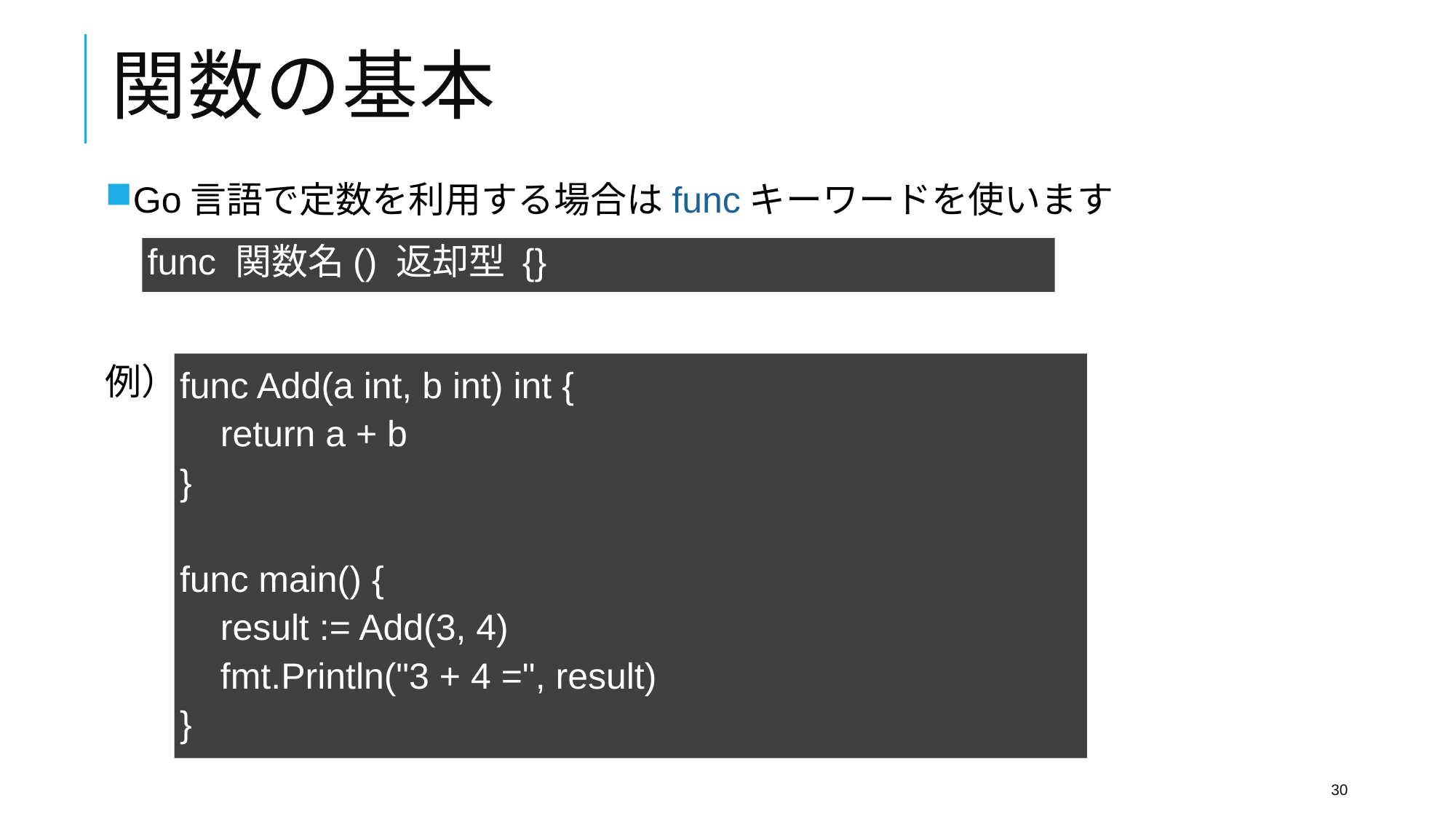

# 関数の基本
Go言語で定数を利用する場合はfuncキーワードを使います

例）

func 関数名() 返却型 {}
func Add(a int, b int) int {
    return a + b
}

func main() {
    result := Add(3, 4)
    fmt.Println("3 + 4 =", result)
}
30